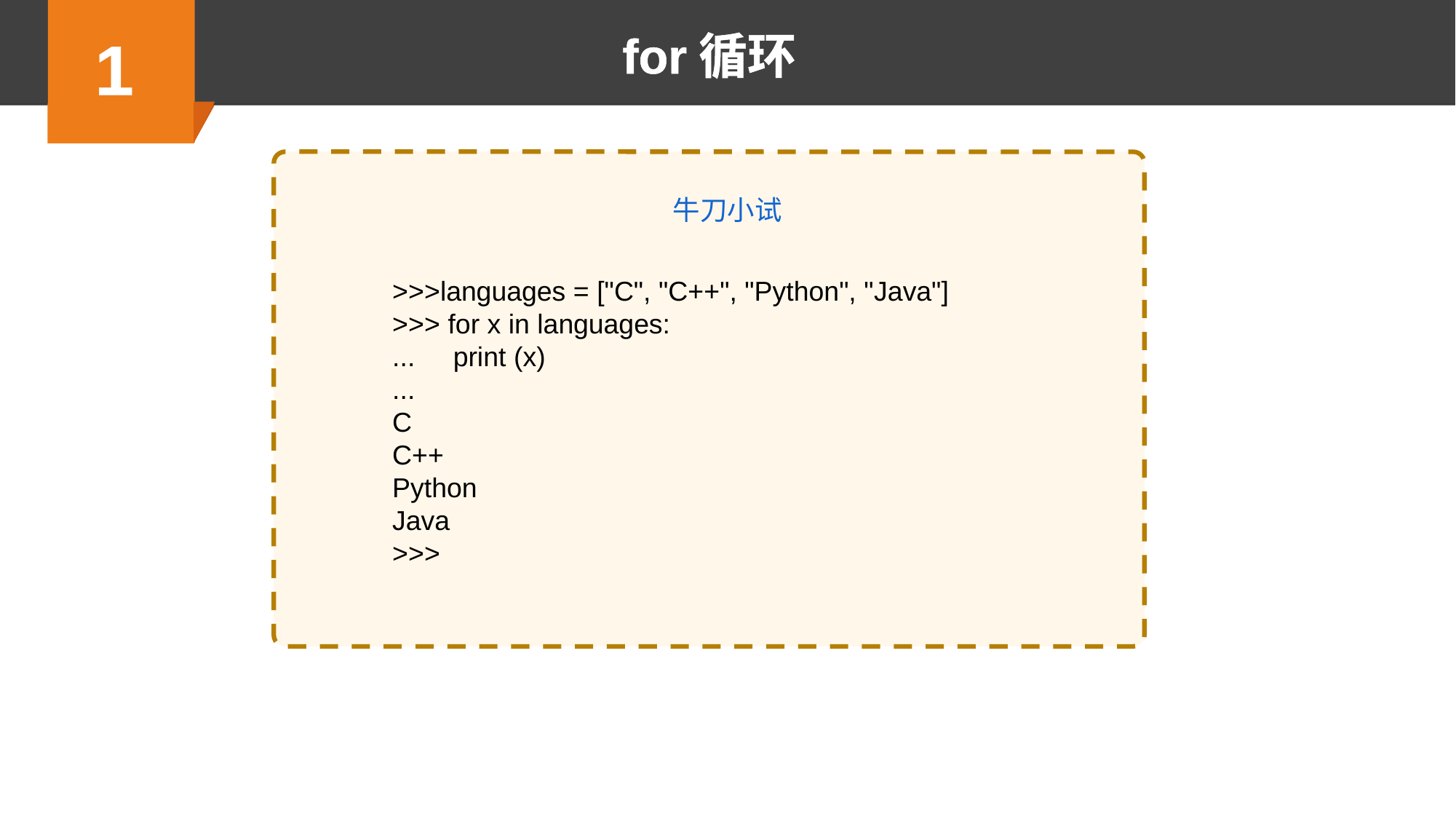

1
for循环

牛刀小试
>>>languages = ["C", "C++", "Python", "Java"]
>>> for x in languages:
...     print (x)
...
C
C++
Python
Java
>>>